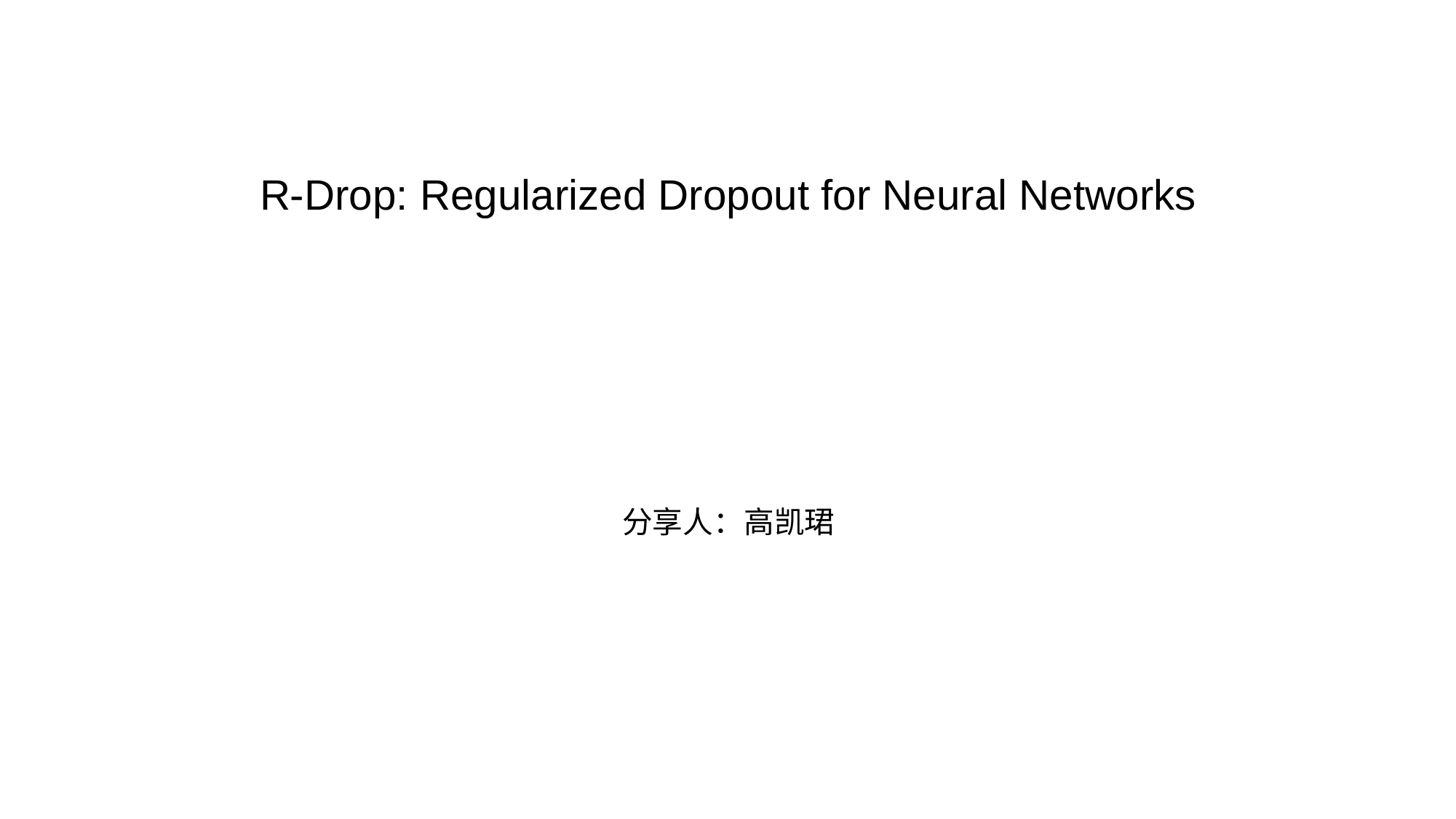

R-Drop: Regularized Dropout for Neural Networks

分享人：高凯珺